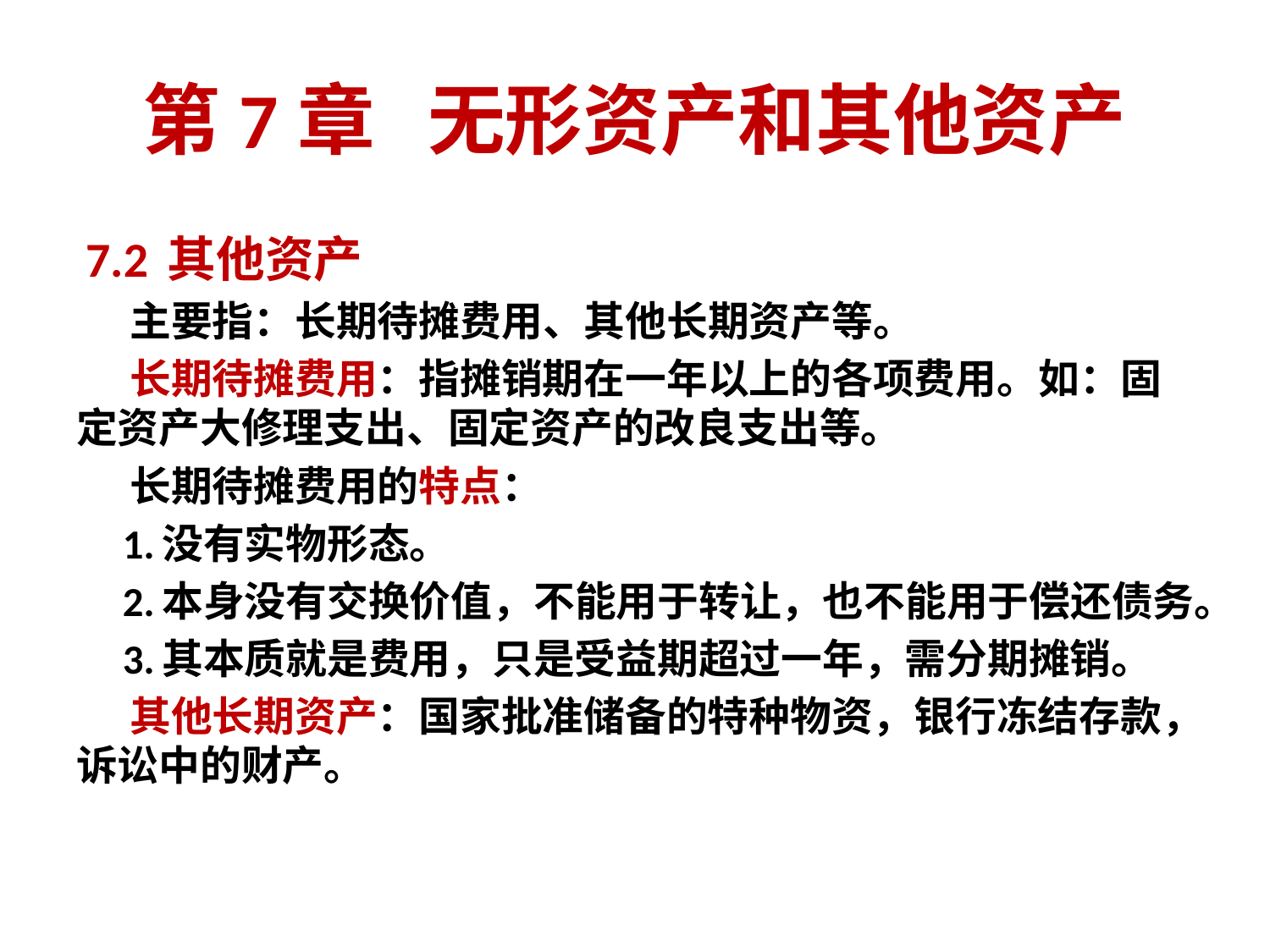

# 第7章   无形资产和其他资产
 7.2 其他资产
     主要指：长期待摊费用、其他长期资产等。
     长期待摊费用：指摊销期在一年以上的各项费用。如：固定资产大修理支出、固定资产的改良支出等。
     长期待摊费用的特点：
     1.没有实物形态。
     2.本身没有交换价值，不能用于转让，也不能用于偿还债务。
     3.其本质就是费用，只是受益期超过一年，需分期摊销。
     其他长期资产：国家批准储备的特种物资，银行冻结存款，诉讼中的财产。